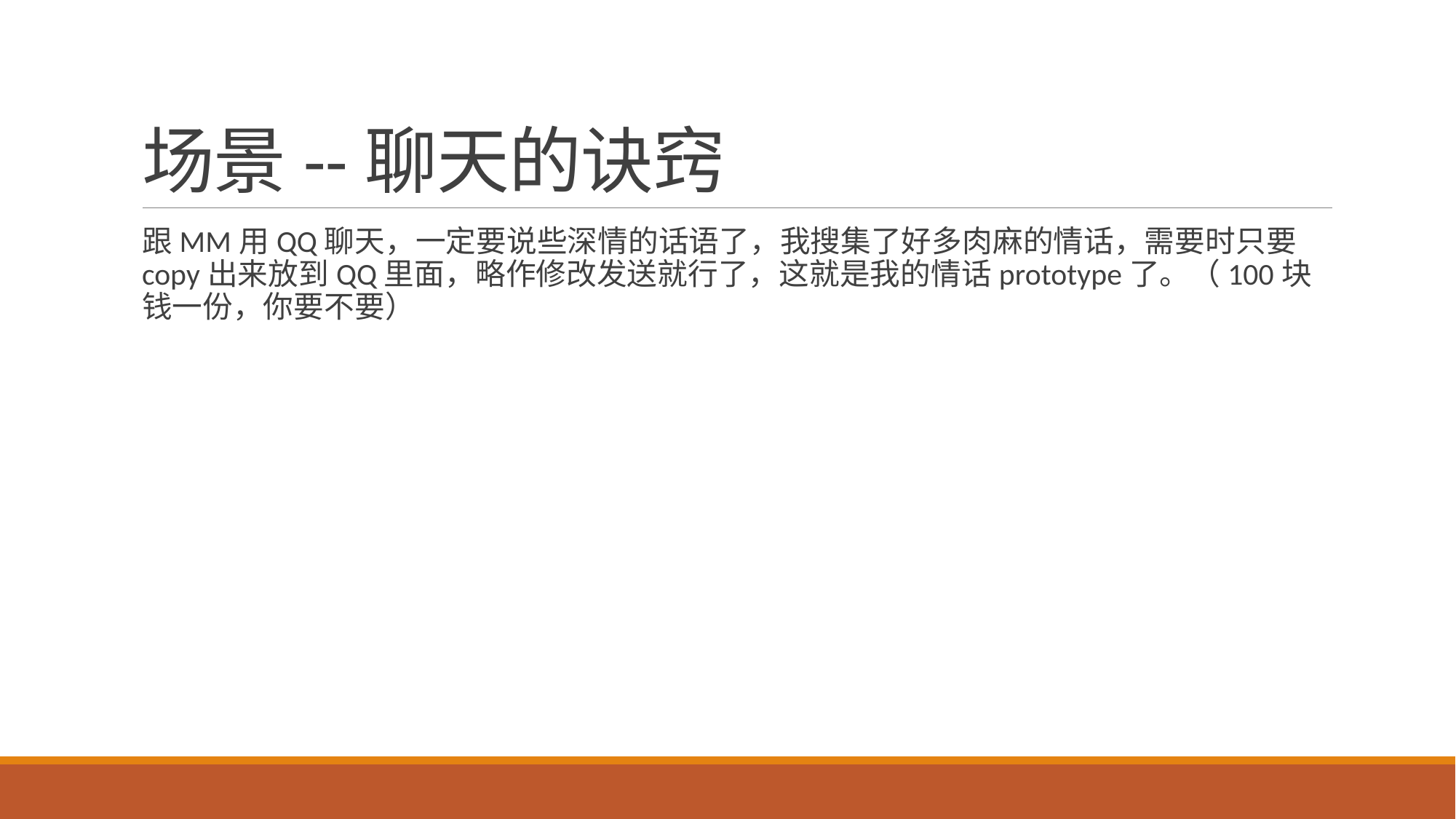

# 场景--聊天的诀窍
跟MM用QQ聊天，一定要说些深情的话语了，我搜集了好多肉麻的情话，需要时只要copy出来放到QQ里面，略作修改发送就行了，这就是我的情话prototype了。（100块钱一份，你要不要）